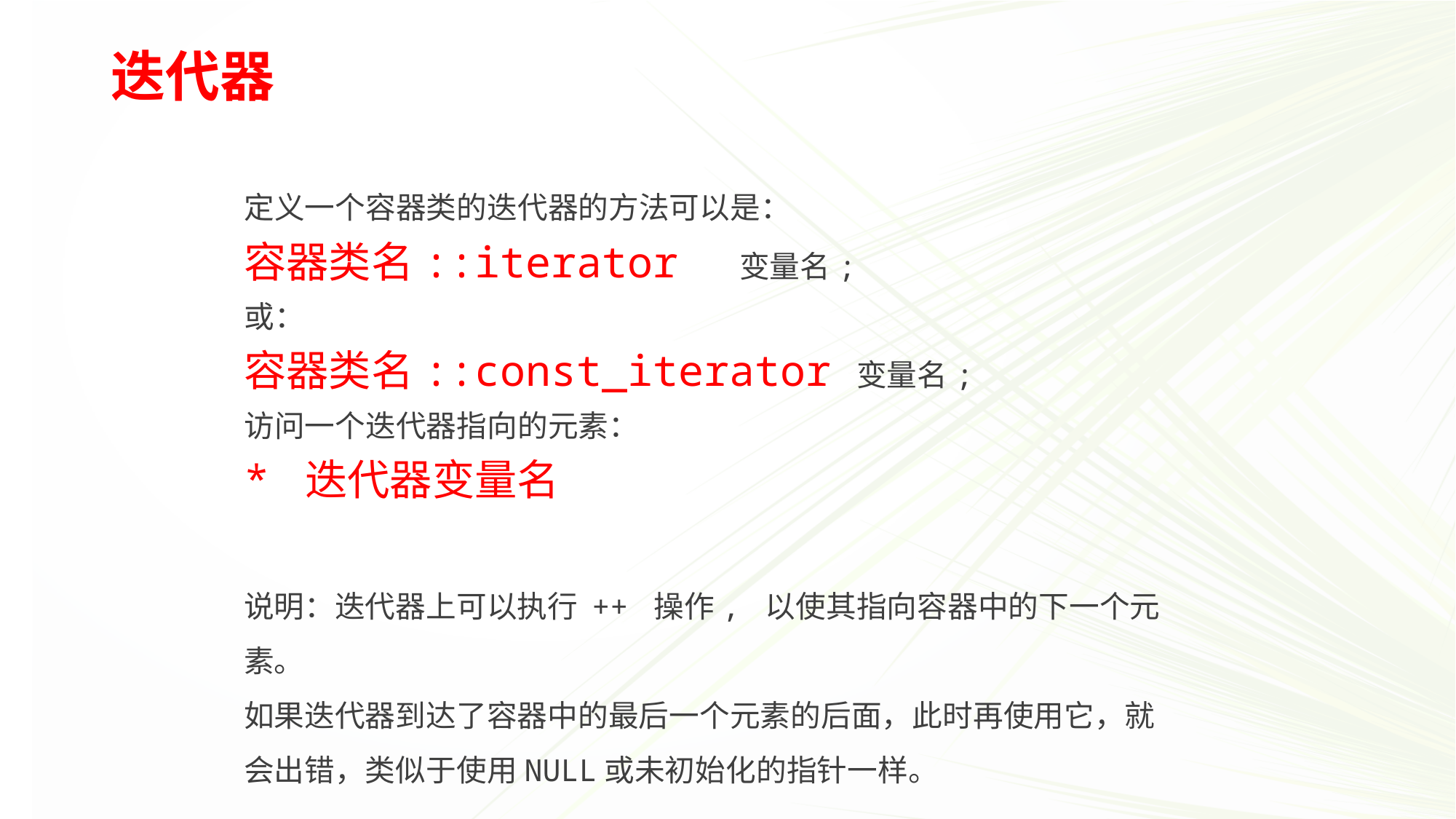

# 迭代器
定义一个容器类的迭代器的方法可以是：
容器类名::iterator  变量名;
或：
容器类名::const_iterator 变量名;
访问一个迭代器指向的元素：
* 迭代器变量名
说明：迭代器上可以执行 ++ 操作, 以使其指向容器中的下一个元素。
如果迭代器到达了容器中的最后一个元素的后面，此时再使用它，就会出错，类似于使用NULL或未初始化的指针一样。